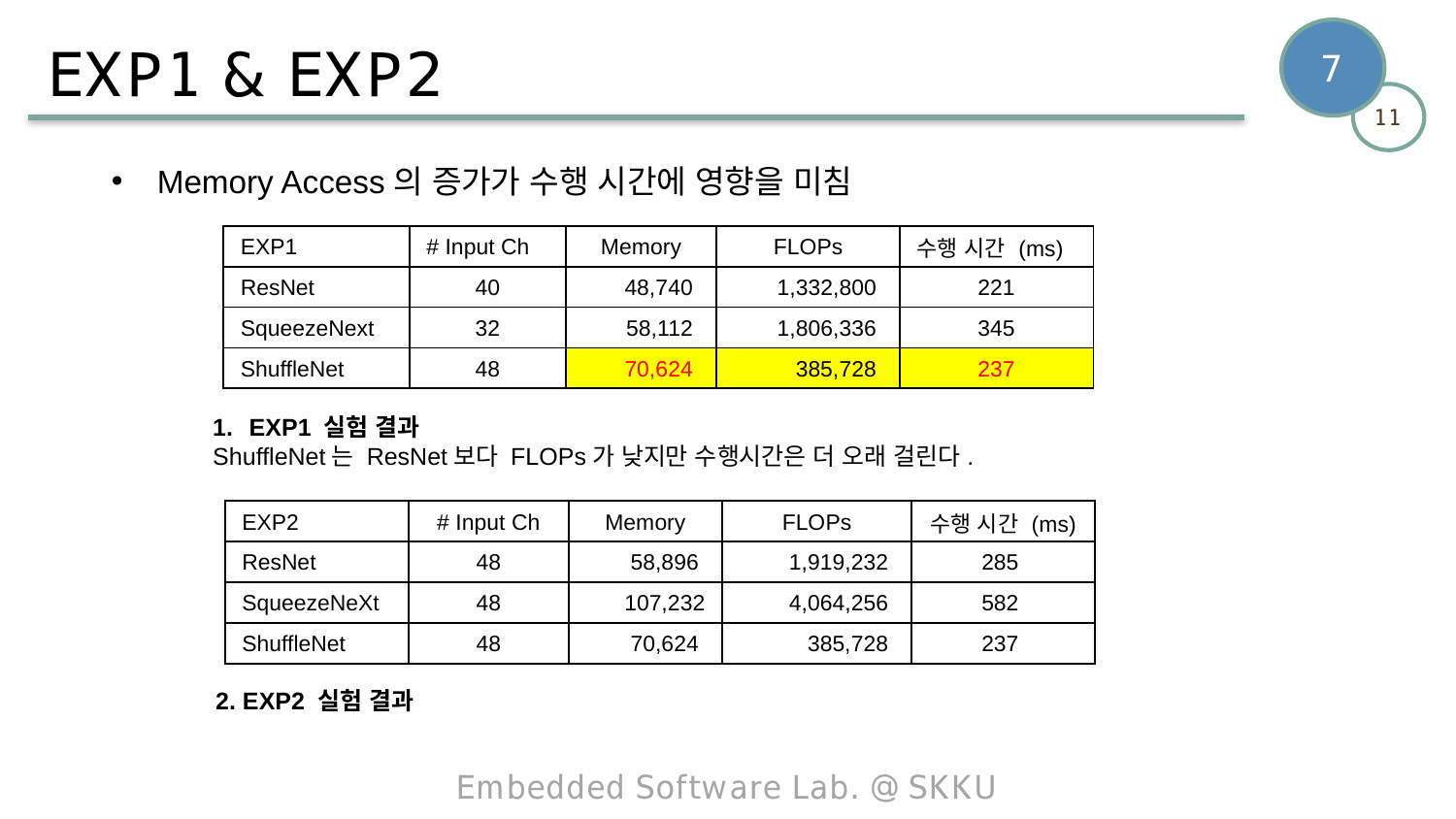

# EXP1 & EXP2
Memory Access의 증가가 수행 시간에 영향을 미침
| EXP1 | # Input Ch | Memory | FLOPs | 수행 시간 (ms) |
| --- | --- | --- | --- | --- |
| ResNet | 40 | 48,740 | 1,332,800 | 221 |
| SqueezeNext | 32 | 58,112 | 1,806,336 | 345 |
| ShuffleNet | 48 | 70,624 | 385,728 | 237 |
EXP1 실험 결과
ShuffleNet는 ResNet보다 FLOPs가 낮지만 수행시간은 더 오래 걸린다.
| EXP2 | # Input Ch | Memory | FLOPs | 수행 시간 (ms) |
| --- | --- | --- | --- | --- |
| ResNet | 48 | 58,896 | 1,919,232 | 285 |
| SqueezeNeXt | 48 | 107,232 | 4,064,256 | 582 |
| ShuffleNet | 48 | 70,624 | 385,728 | 237 |
2. EXP2 실험 결과